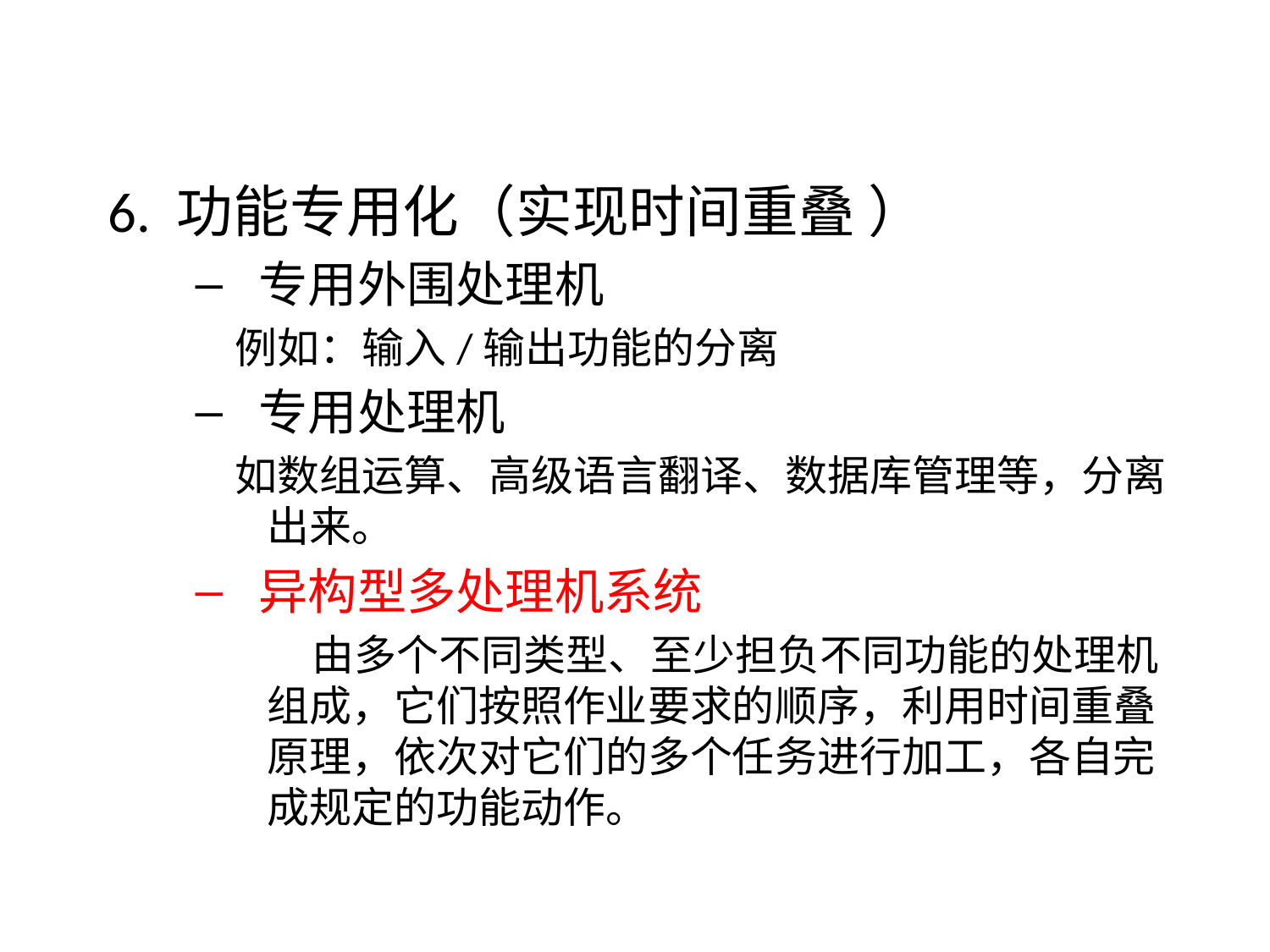

6. 功能专用化（实现时间重叠 ）
专用外围处理机
例如：输入/输出功能的分离
专用处理机
如数组运算、高级语言翻译、数据库管理等，分离出来。
异构型多处理机系统
       由多个不同类型、至少担负不同功能的处理机组成，它们按照作业要求的顺序，利用时间重叠原理，依次对它们的多个任务进行加工，各自完成规定的功能动作。